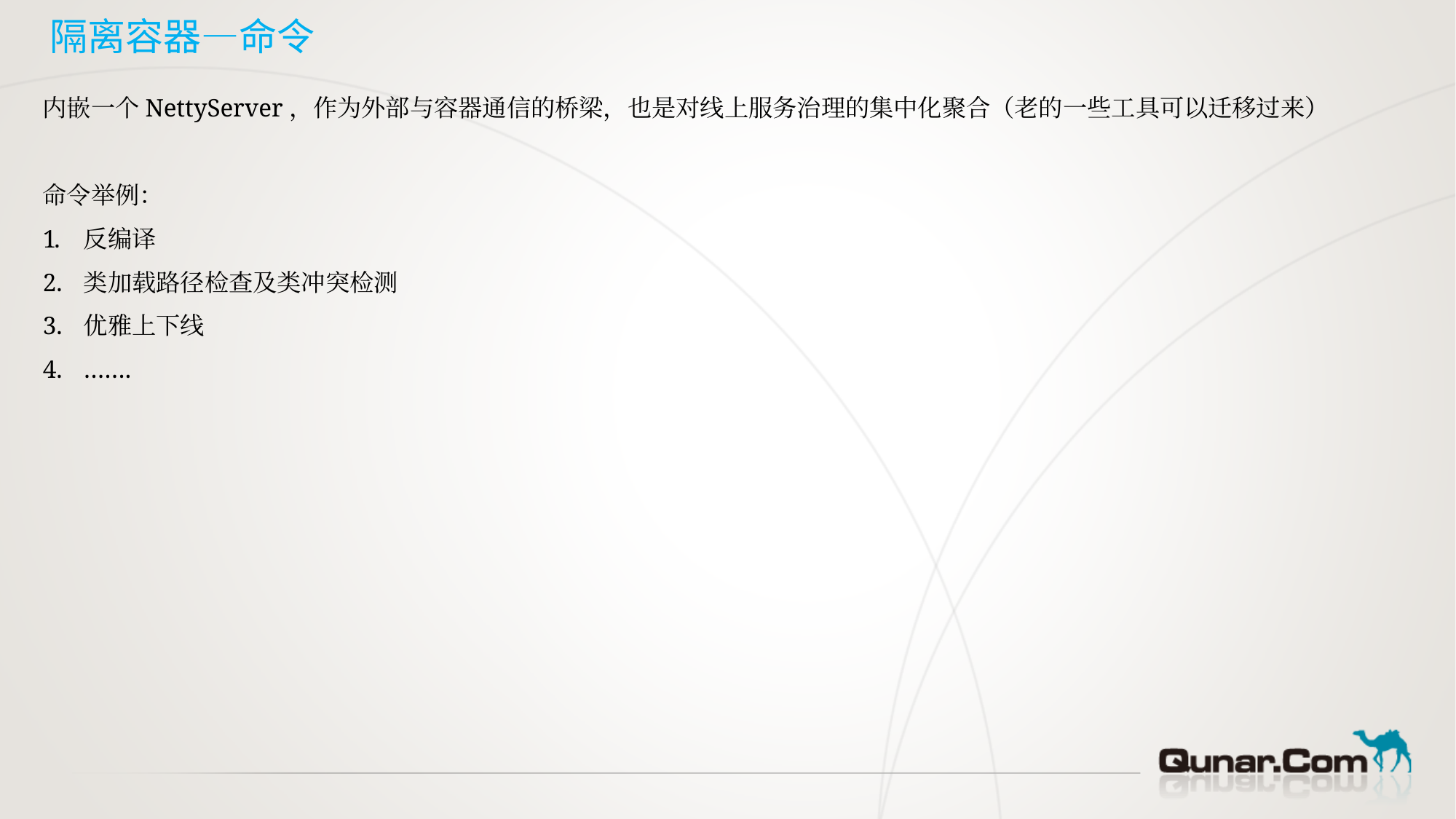

# 隔离容器—命令
内嵌一个NettyServer，作为外部与容器通信的桥梁，也是对线上服务治理的集中化聚合（老的一些工具可以迁移过来）

命令举例：
反编译
类加载路径检查及类冲突检测
优雅上下线
…….